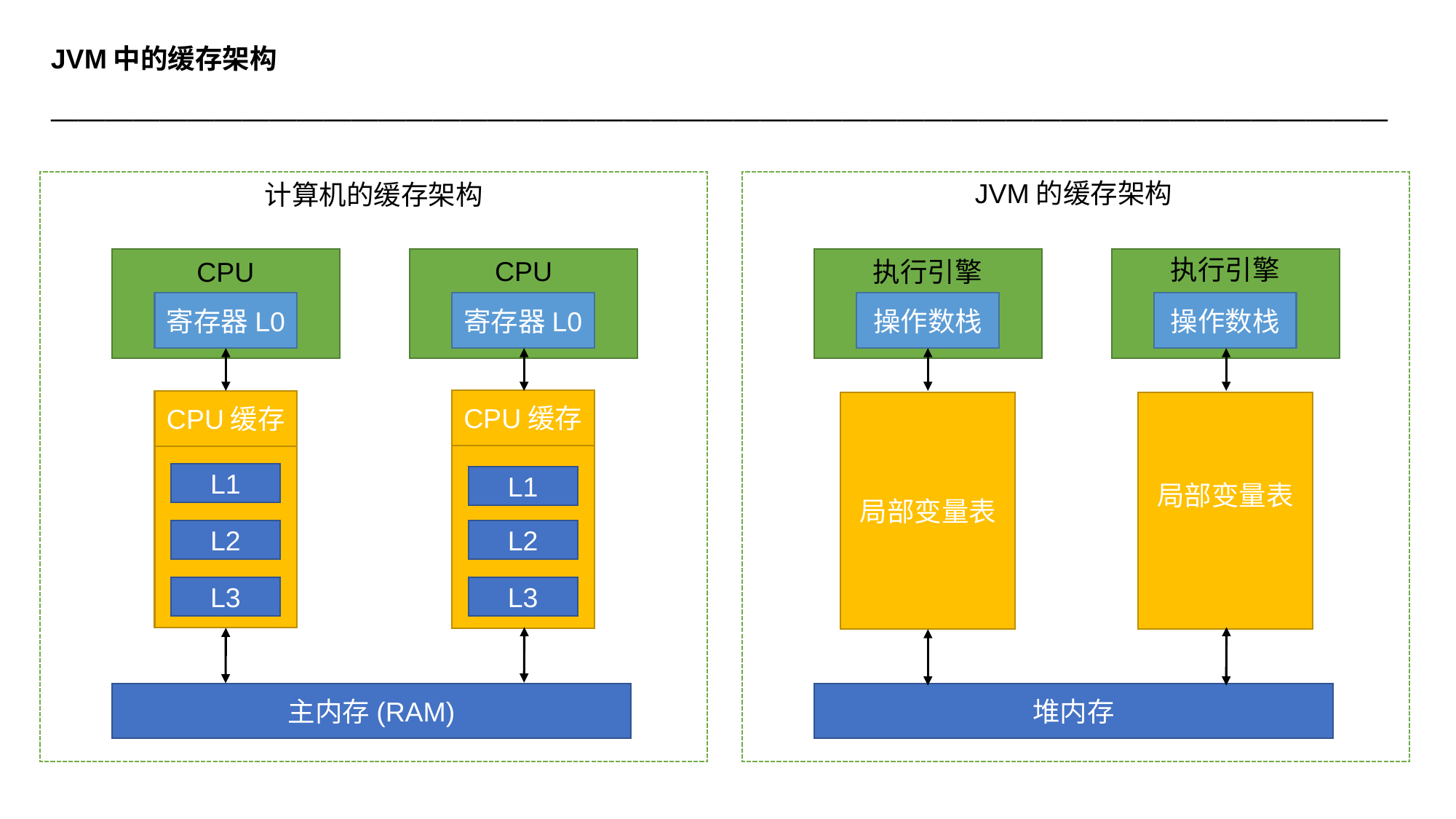

JVM中的缓存架构
—————————————————————————————————————————————————
JVM的缓存架构

计算机的缓存架构

CPU
CPU
寄存器L0
寄存器L0
CPU缓存

CPU缓存

L1
L1
L2
L2
L3
L3
主内存(RAM)

执行引擎

执行引擎
操作数栈
操作数栈
局部变量表
局部变量表

堆内存